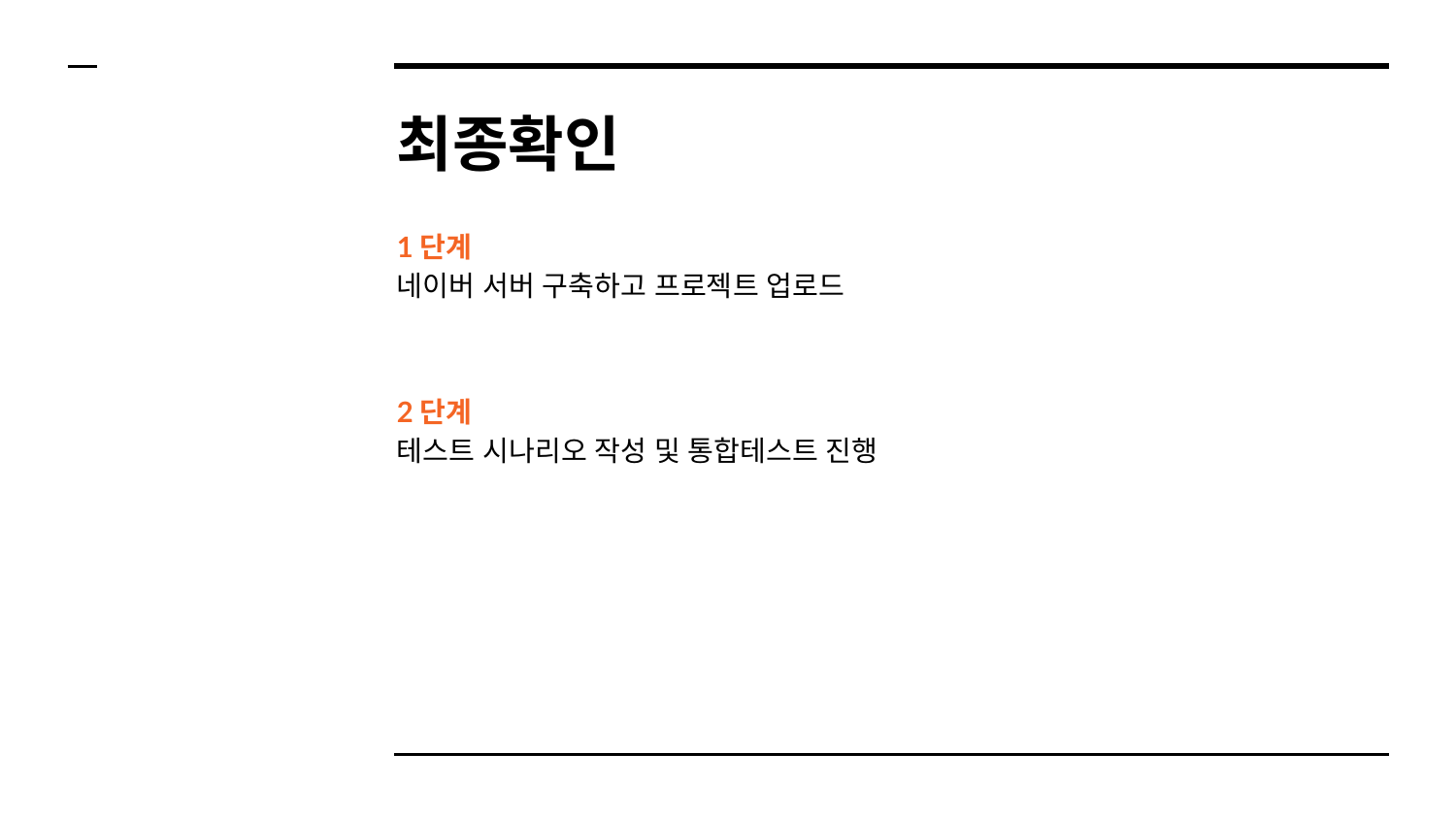

# 최종확인

1단계
네이버 서버 구축하고 프로젝트 업로드

2단계
테스트 시나리오 작성 및 통합테스트 진행